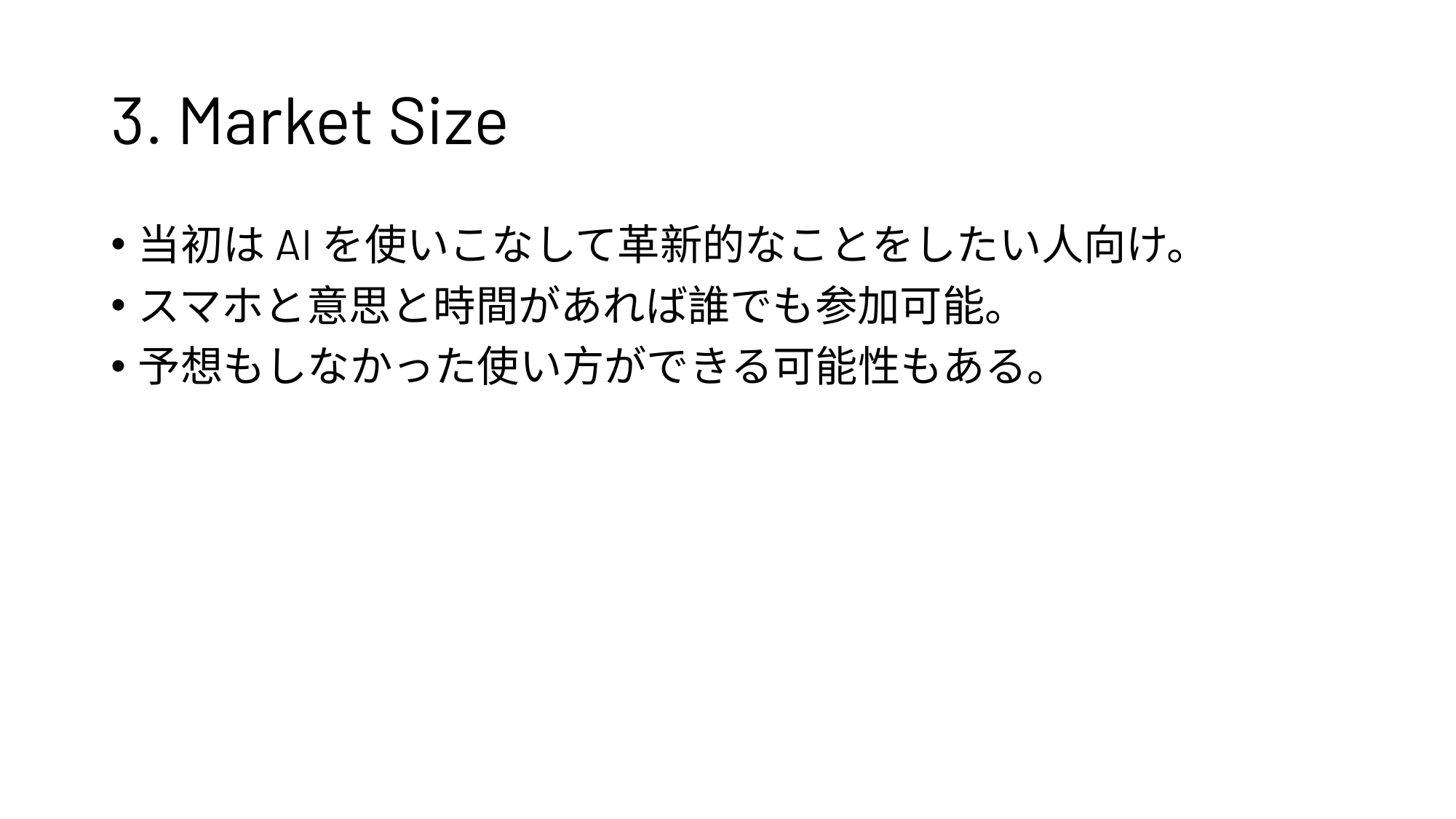

# 3. Market Size
当初はAIを使いこなして革新的なことをしたい人向け。
スマホと意思と時間があれば誰でも参加可能。
予想もしなかった使い方ができる可能性もある。